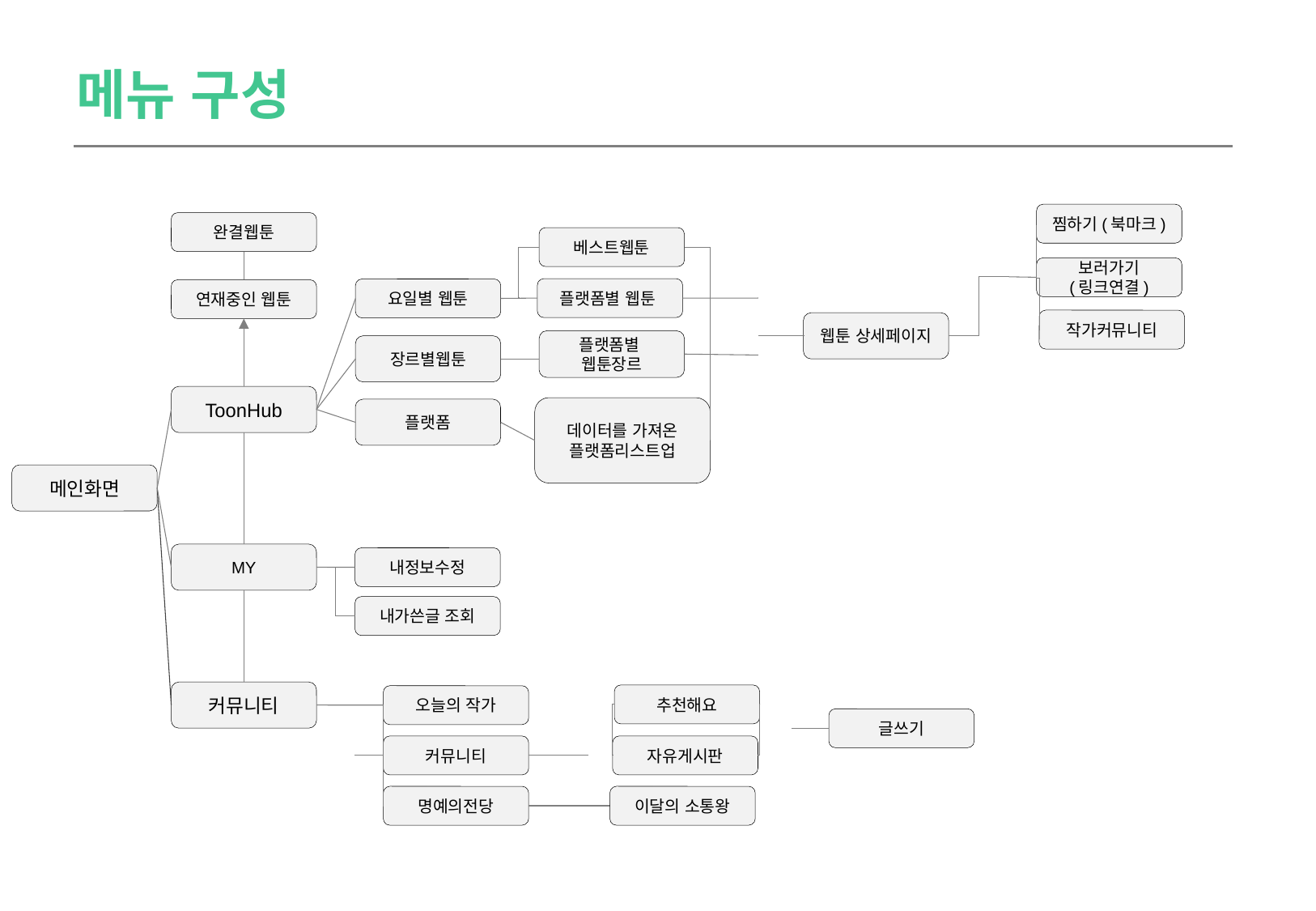

메뉴 구성
찜하기(북마크)
완결웹툰
베스트웹툰
보러가기
(링크연결)
플랫폼별 웹툰
요일별 웹툰
연재중인 웹툰
작가커뮤니티
웹툰 상세페이지
플랫폼별
웹툰장르
장르별웹툰
ToonHub
데이터를 가져온 플랫폼리스트업
플랫폼
메인화면
MY
내정보수정
내가쓴글 조회
커뮤니티
추천해요
오늘의 작가
글쓰기
커뮤니티
자유게시판
명예의전당
이달의 소통왕